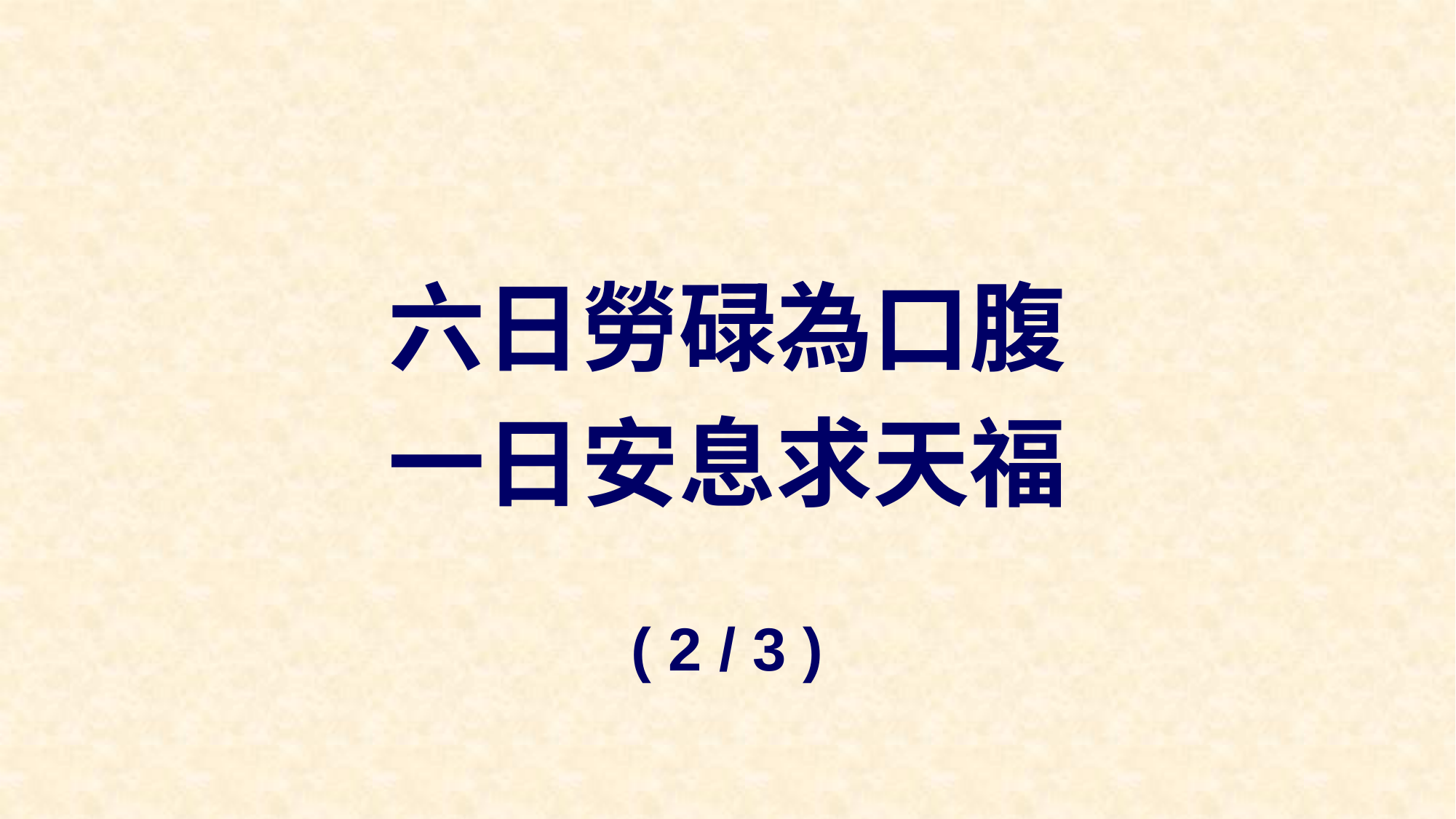

六日勞碌為口腹
一日安息求天福
( 2 / 3 )